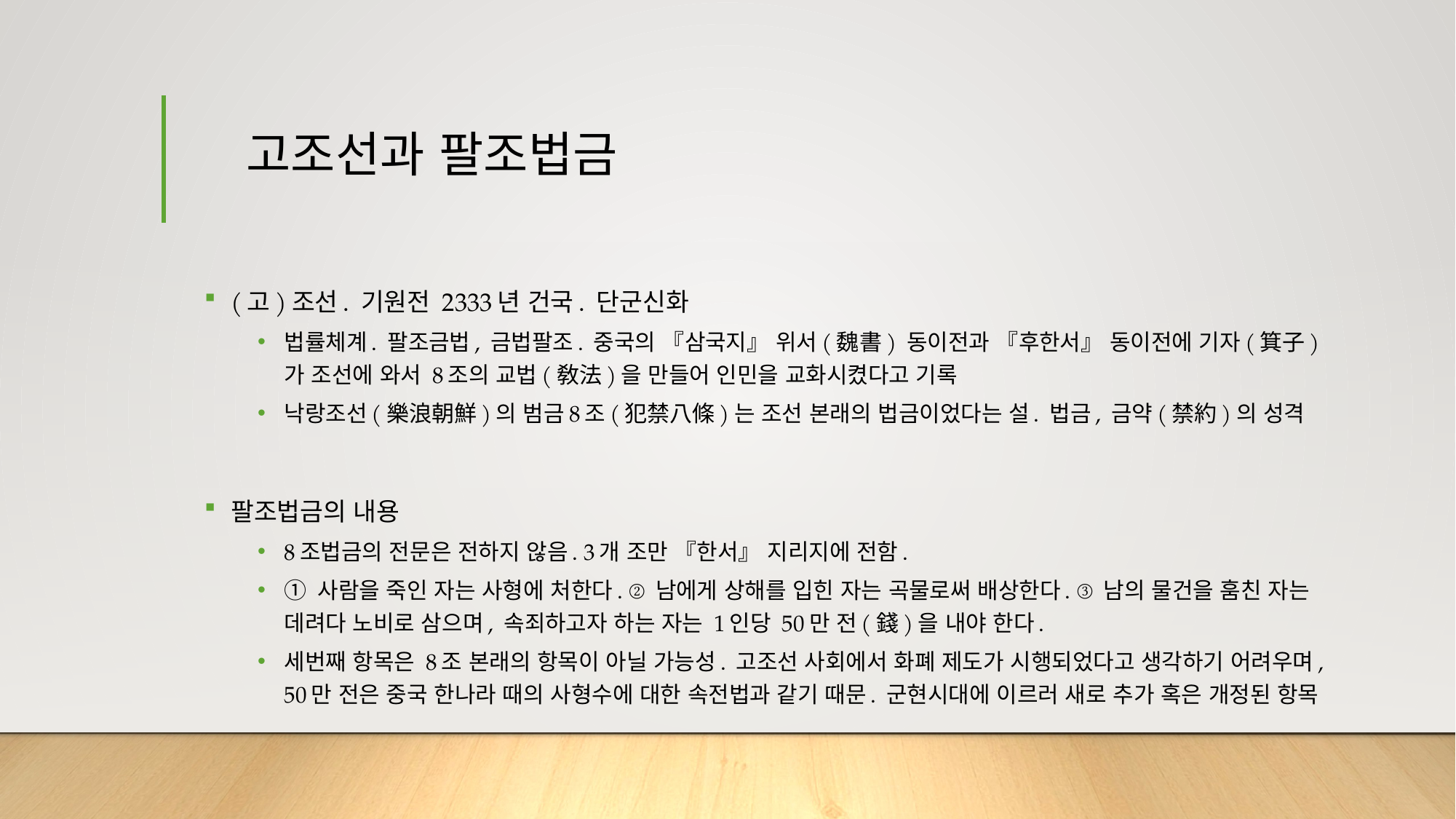

# 고조선과 팔조법금
(고)조선. 기원전 2333년 건국. 단군신화
법률체계. 팔조금법, 금법팔조. 중국의 『삼국지』 위서(魏書) 동이전과 『후한서』 동이전에 기자(箕子)가 조선에 와서 8조의 교법(敎法)을 만들어 인민을 교화시켰다고 기록
낙랑조선(樂浪朝鮮)의 범금8조(犯禁八條)는 조선 본래의 법금이었다는 설. 법금, 금약(禁約)의 성격

팔조법금의 내용
8조법금의 전문은 전하지 않음. 3개 조만 『한서』 지리지에 전함.
① 사람을 죽인 자는 사형에 처한다. ② 남에게 상해를 입힌 자는 곡물로써 배상한다. ③ 남의 물건을 훔친 자는 데려다 노비로 삼으며, 속죄하고자 하는 자는 1인당 50만 전(錢)을 내야 한다.
세번째 항목은 8조 본래의 항목이 아닐 가능성. 고조선 사회에서 화폐 제도가 시행되었다고 생각하기 어려우며, 50만 전은 중국 한나라 때의 사형수에 대한 속전법과 같기 때문. 군현시대에 이르러 새로 추가 혹은 개정된 항목